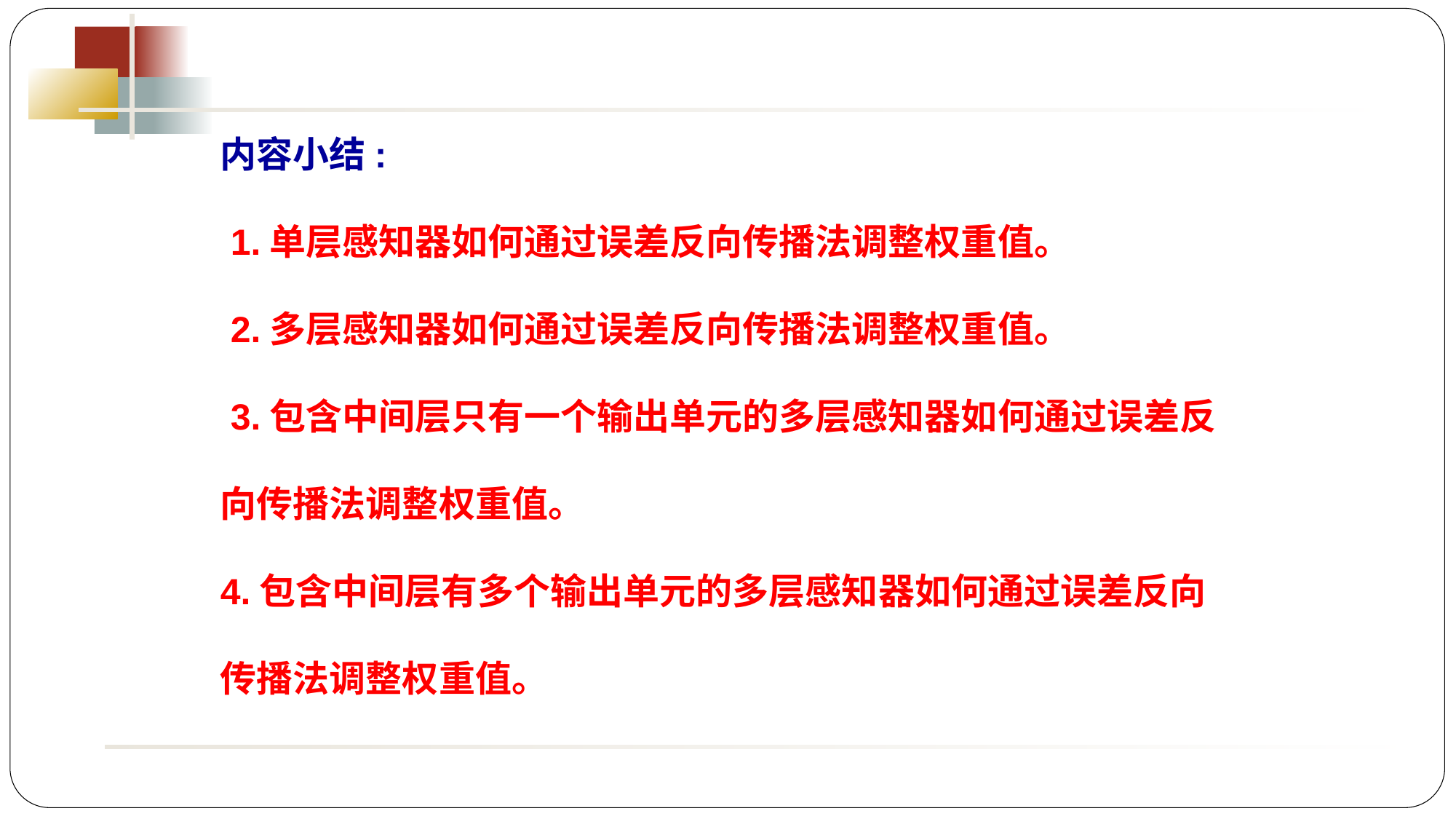

内容小结:
 1.单层感知器如何通过误差反向传播法调整权重值。
 2.多层感知器如何通过误差反向传播法调整权重值。
 3.包含中间层只有一个输出单元的多层感知器如何通过误差反向传播法调整权重值。
4.包含中间层有多个输出单元的多层感知器如何通过误差反向传播法调整权重值。